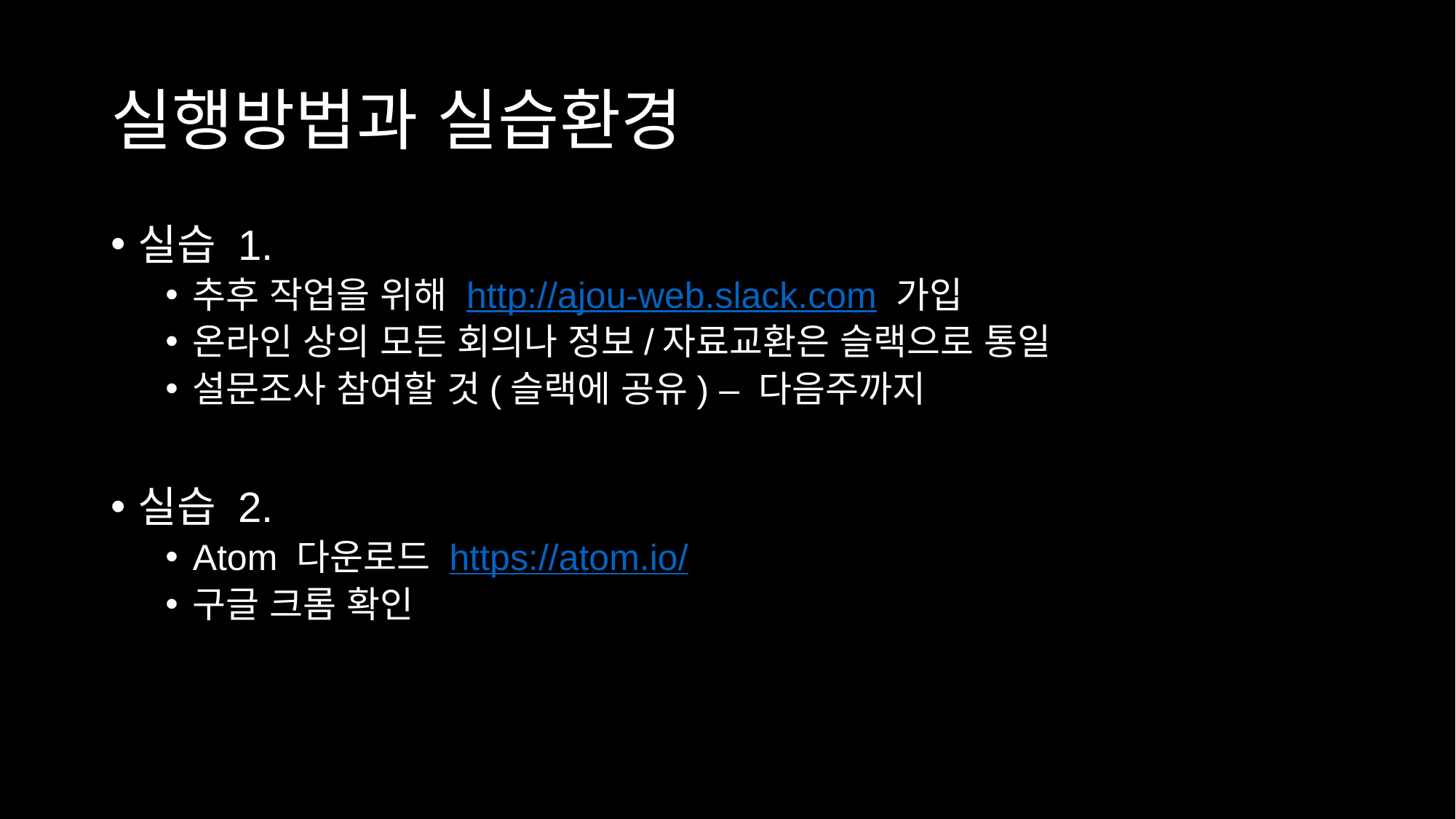

# 실행방법과 실습환경
실습 1.
추후 작업을 위해 http://ajou-web.slack.com 가입
온라인 상의 모든 회의나 정보/자료교환은 슬랙으로 통일
설문조사 참여할 것(슬랙에 공유) – 다음주까지

실습 2.
Atom 다운로드 https://atom.io/
구글 크롬 확인